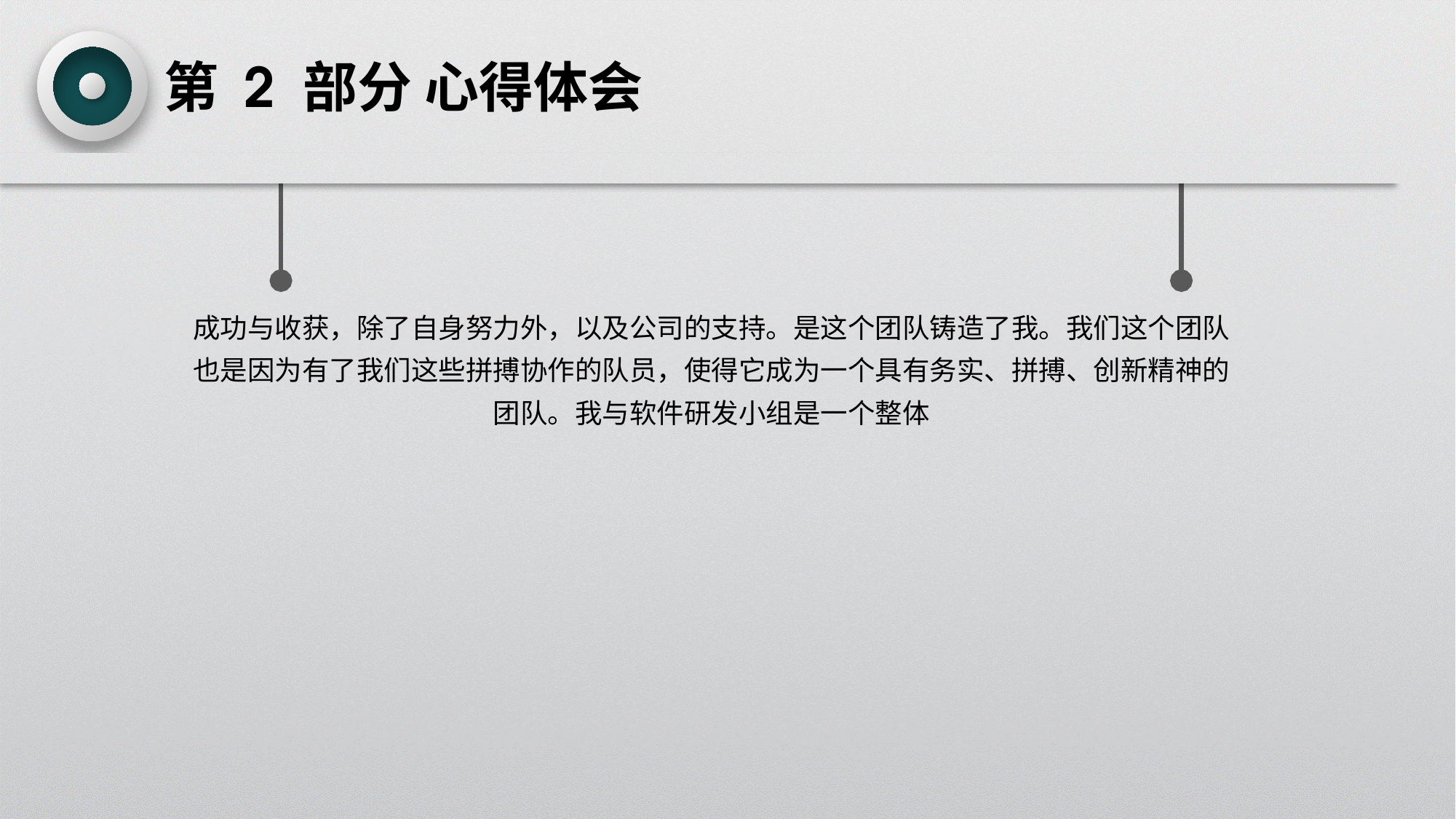

第 2 部分 心得体会

成功与收获，除了自身努力外，以及公司的支持。是这个团队铸造了我。我们这个团队也是因为有了我们这些拼搏协作的队员，使得它成为一个具有务实、拼搏、创新精神的团队。我与软件研发小组是一个整体